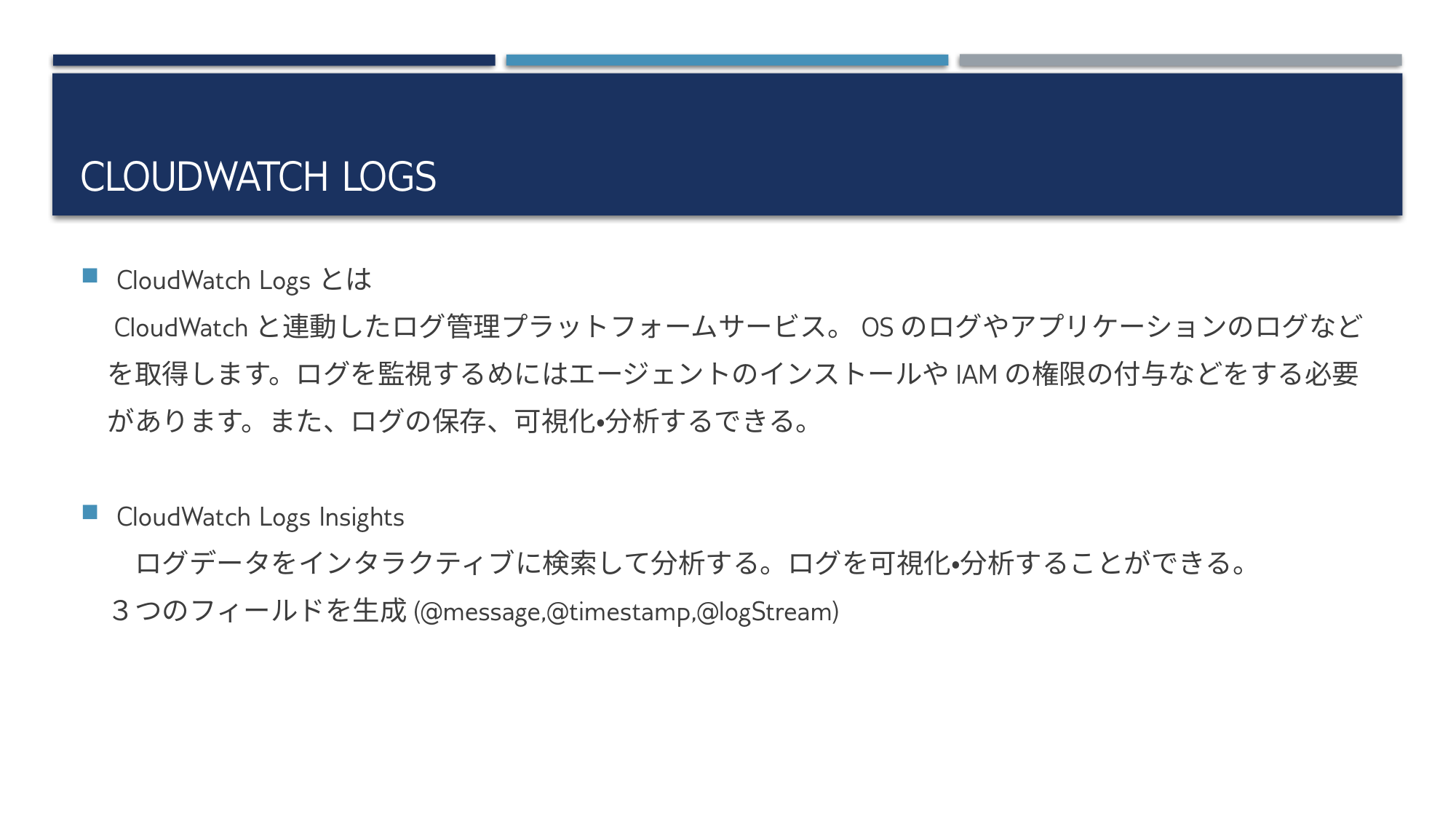

# CloudWatch Logs
CloudWatch Logsとは
　CloudWatchと連動したログ管理プラットフォームサービス。OSのログやアプリケーションのログなど
　を取得します。ログを監視するめにはエージェントのインストールやIAMの権限の付与などをする必要
　があります。また、ログの保存、可視化・分析するできる。

CloudWatch Logs Insights
　　ログデータをインタラクティブに検索して分析する。ログを可視化・分析することができる。
　３つのフィールドを生成(@message,@timestamp,@logStream)